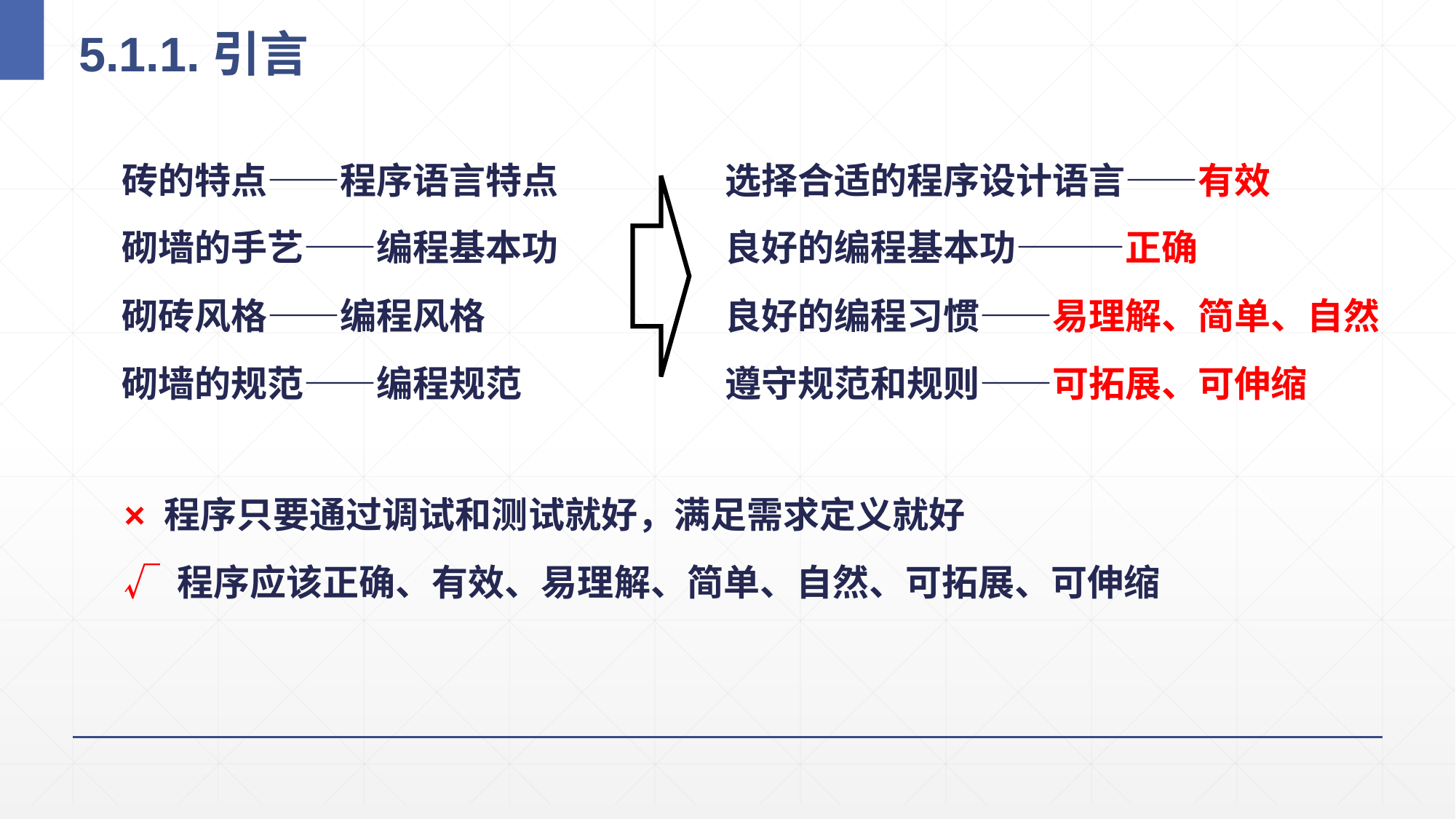

# 5.1.1.引言
砖的特点——程序语言特点
砌墙的手艺——编程基本功
砌砖风格——编程风格
砌墙的规范——编程规范
选择合适的程序设计语言——有效
良好的编程基本功———正确
良好的编程习惯——易理解、简单、自然
遵守规范和规则——可拓展、可伸缩

× 程序只要通过调试和测试就好，满足需求定义就好
√ 程序应该正确、有效、易理解、简单、自然、可拓展、可伸缩